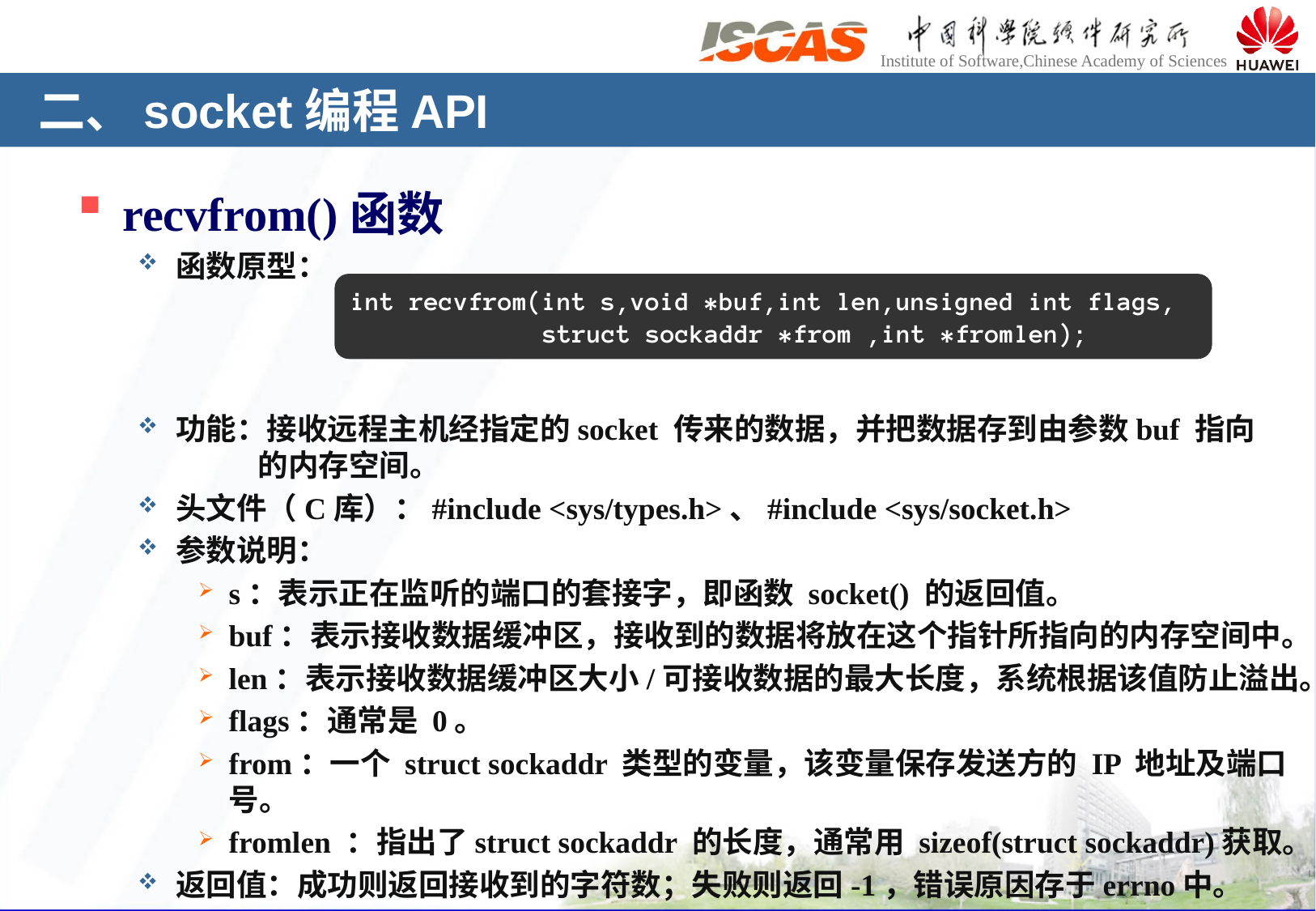

# 二、socket编程API
recvfrom()函数
函数原型：

功能：接收远程主机经指定的socket 传来的数据，并把数据存到由参数buf 指向
            的内存空间。
头文件（C库）：#include <sys/types.h>、#include <sys/socket.h>
参数说明：
s：表示正在监听的端口的套接字，即函数 socket() 的返回值。
buf：表示接收数据缓冲区，接收到的数据将放在这个指针所指向的内存空间中。
len：表示接收数据缓冲区大小/可接收数据的最大长度，系统根据该值防止溢出。
flags：通常是 0。
from：一个 struct sockaddr 类型的变量，该变量保存发送方的 IP 地址及端口号。
fromlen ：指出了struct sockaddr 的长度，通常用 sizeof(struct sockaddr)获取。
返回值：成功则返回接收到的字符数；失败则返回-1，错误原因存于errno中。

int recvfrom(int s,void *buf,int len,unsigned int flags,
             struct sockaddr *from ,int *fromlen);